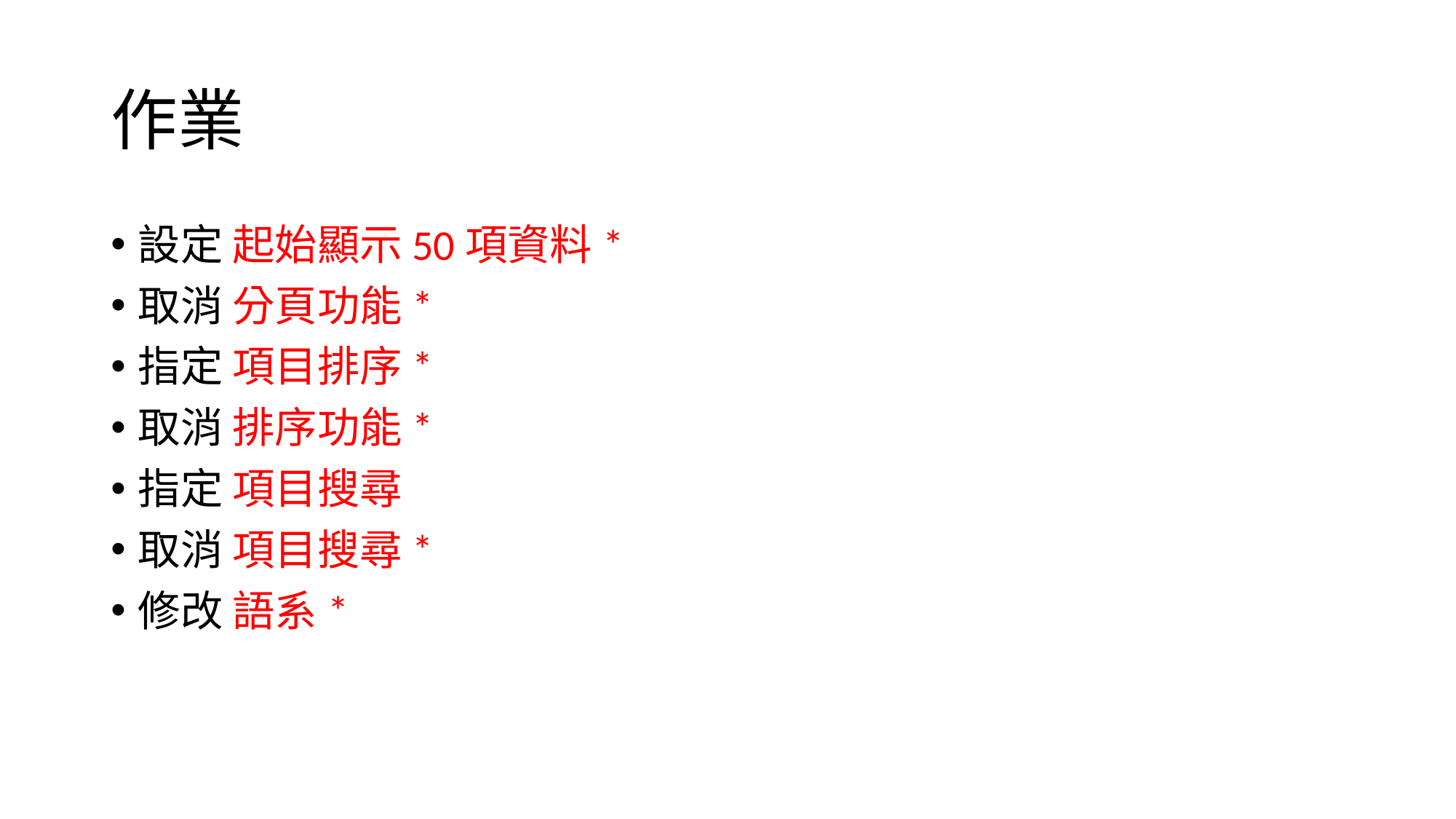

# 作業
設定 起始顯示50項資料*
取消 分頁功能*
指定 項目排序*
取消 排序功能*
指定 項目搜尋
取消 項目搜尋*
修改 語系*